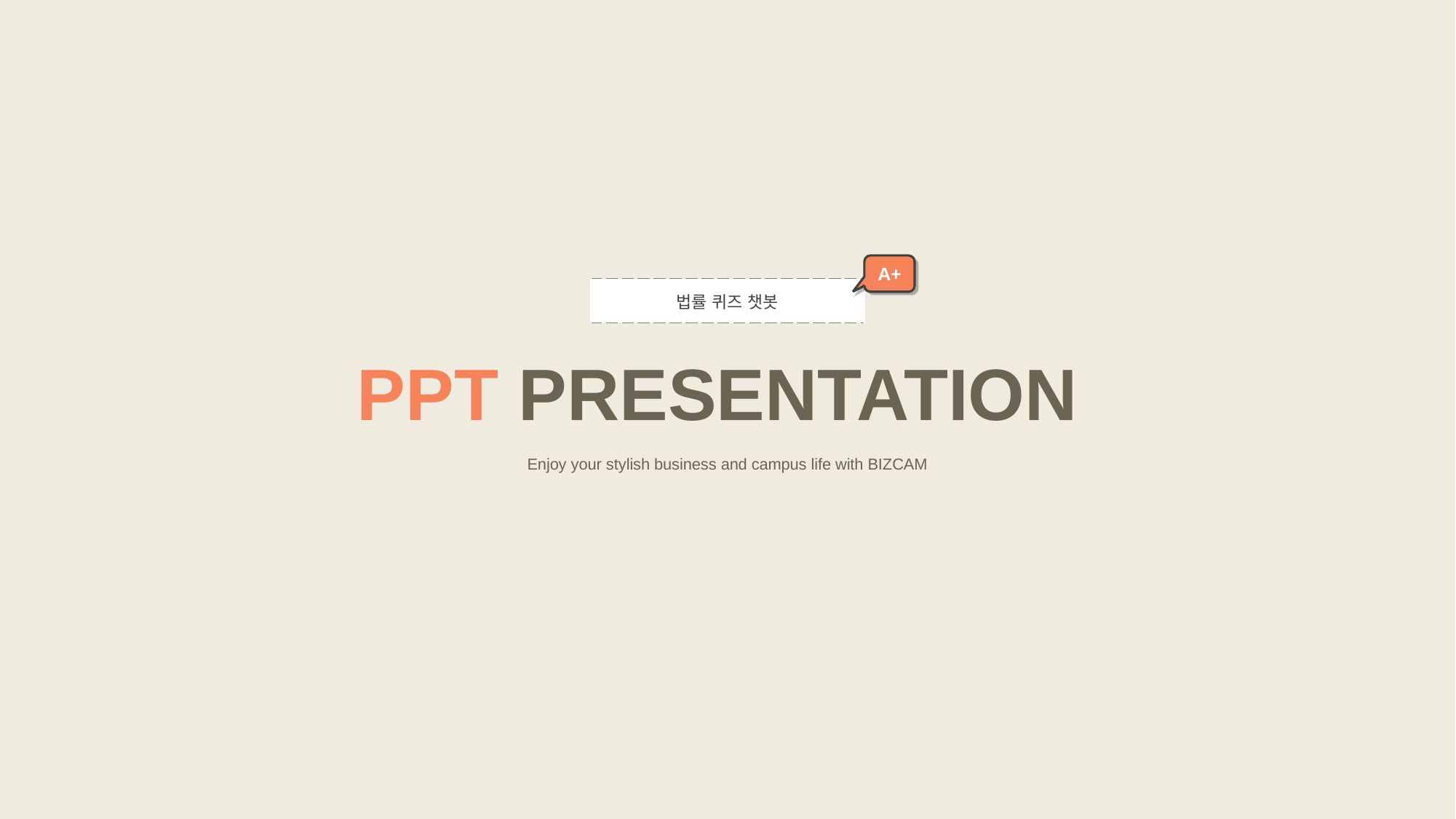

A+
| 법률 퀴즈 챗봇 |
| --- |
PPT PRESENTATION
Enjoy your stylish business and campus life with BIZCAM